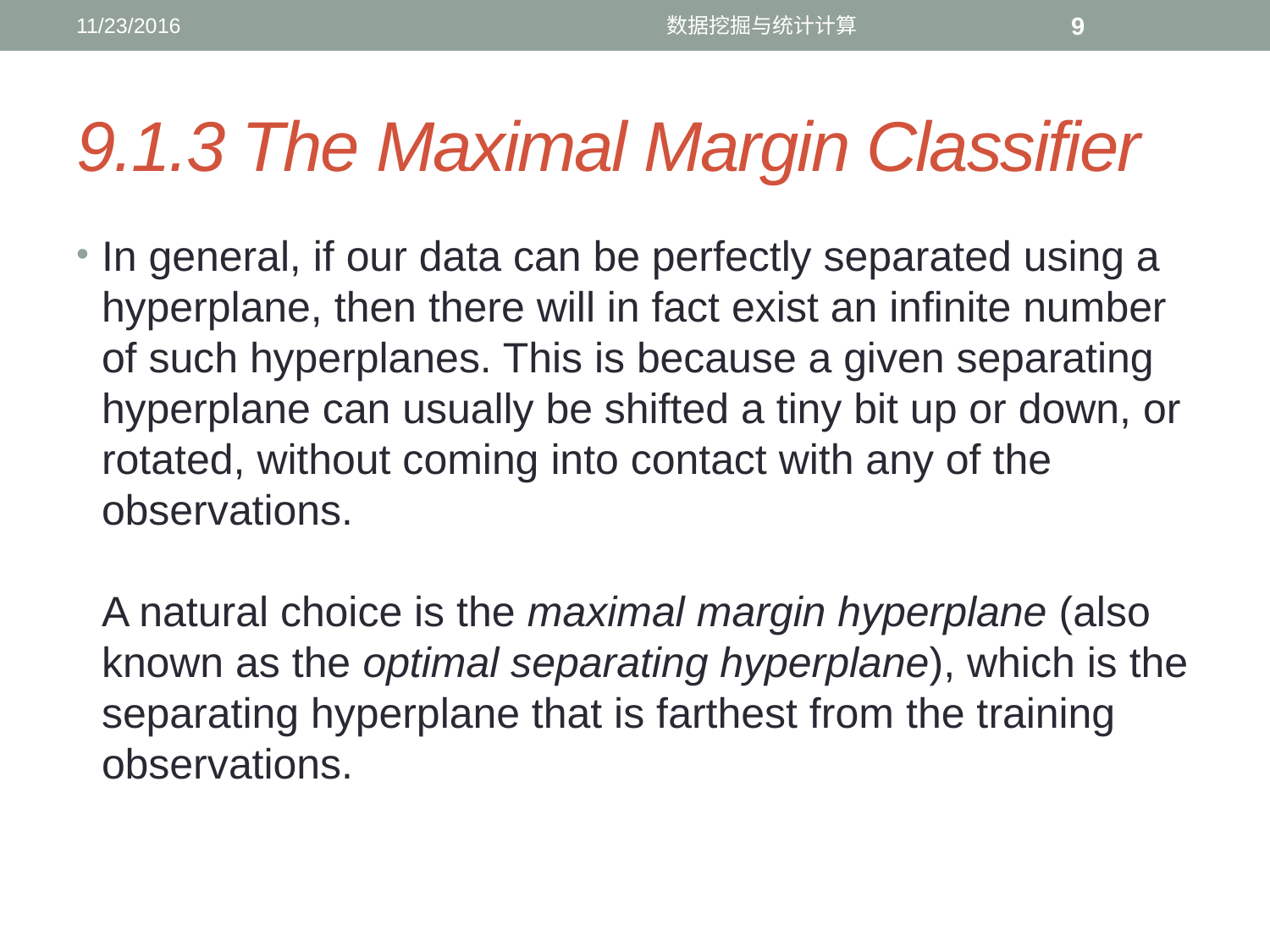

11/23/2016
数据挖掘与统计计算
9
# 9.1.3 The Maximal Margin Classifier
In general, if our data can be perfectly separated using a hyperplane, then there will in fact exist an infinite number of such hyperplanes. This is because a given separating hyperplane can usually be shifted a tiny bit up or down, or rotated, without coming into contact with any of the observations.
A natural choice is the maximal margin hyperplane (also known as the optimal separating hyperplane), which is the separating hyperplane that is farthest from the training observations.